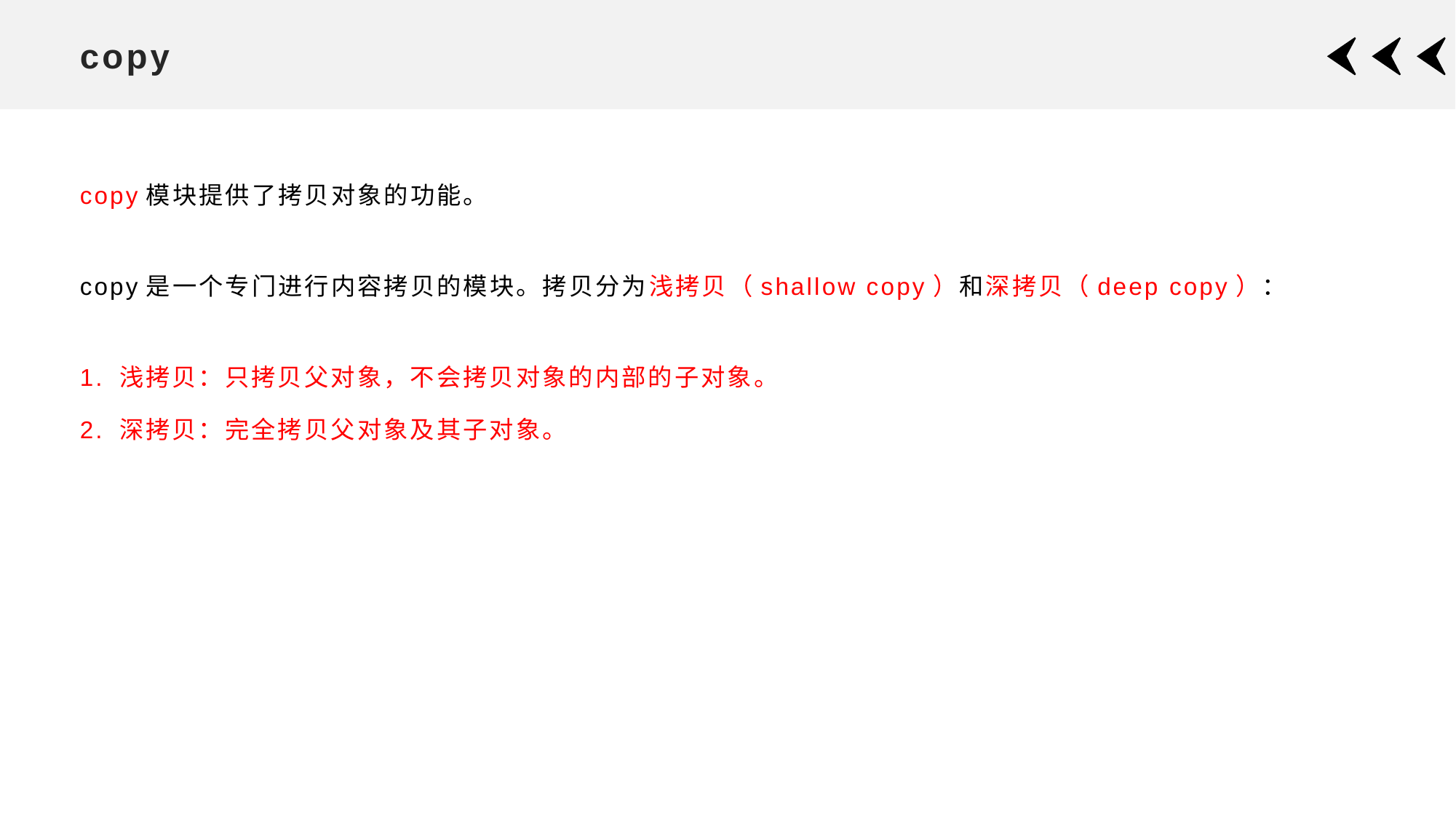

# copy
copy模块提供了拷贝对象的功能。
copy是一个专门进行内容拷贝的模块。拷贝分为浅拷贝（shallow copy）和深拷贝（deep copy）：
1. 浅拷贝：只拷贝父对象，不会拷贝对象的内部的子对象。
2. 深拷贝：完全拷贝父对象及其子对象。